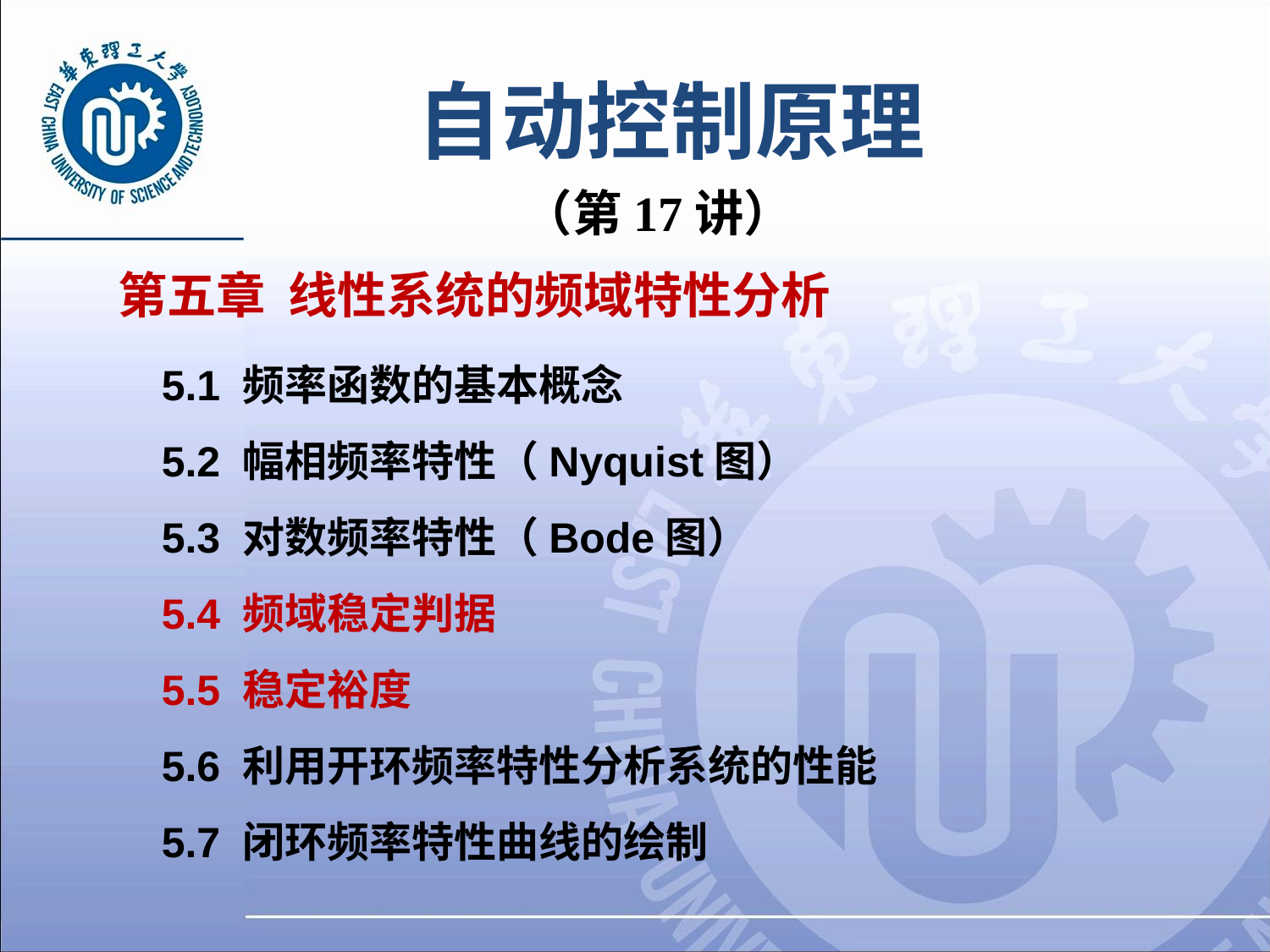

# 自动控制原理
    （第17讲）
第五章  线性系统的频域特性分析

5.1 频率函数的基本概念
5.2 幅相频率特性（Nyquist图）
5.3 对数频率特性（Bode图）
5.4 频域稳定判据
5.5 稳定裕度
5.6 利用开环频率特性分析系统的性能
5.7 闭环频率特性曲线的绘制